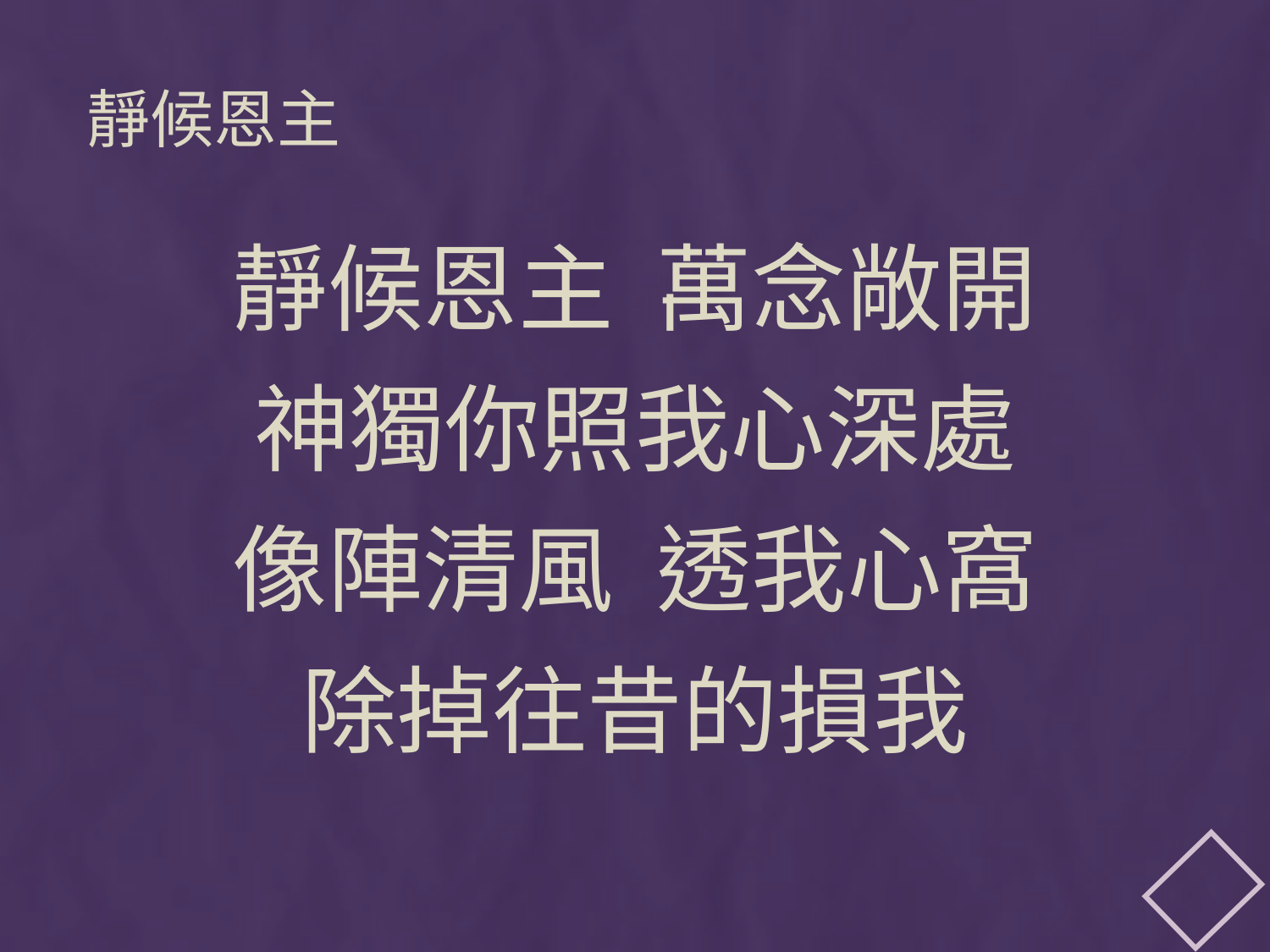

# 靜候恩主
靜候恩主  萬念敞開
神獨你照我心深處
像陣清風  透我心窩
除掉往昔的損我